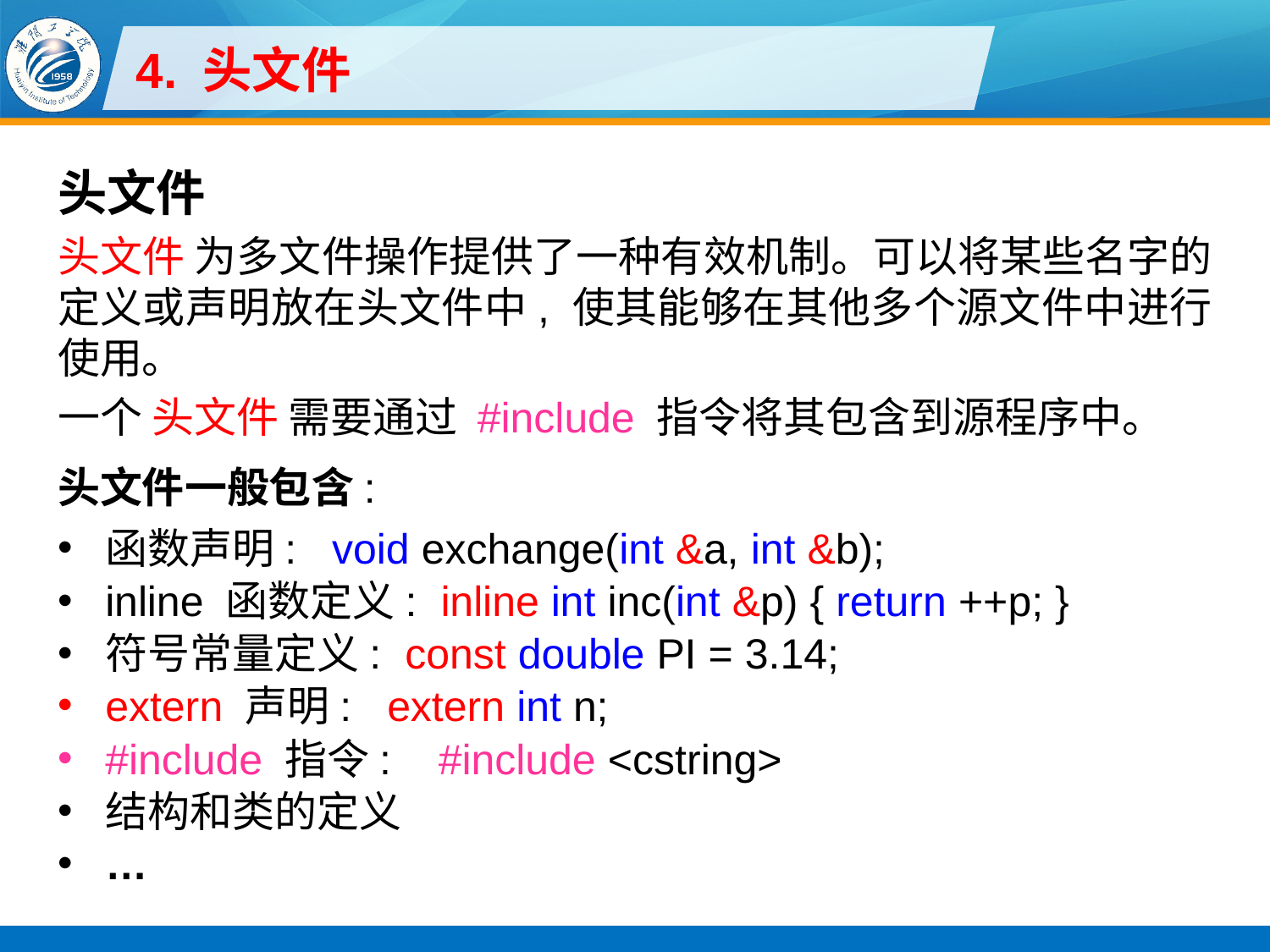

# 4. 头文件
头文件
头文件 为多文件操作提供了一种有效机制。可以将某些名字的定义或声明放在头文件中, 使其能够在其他多个源文件中进行使用。
一个 头文件 需要通过 #include 指令将其包含到源程序中。
头文件一般包含:
函数声明:   void exchange(int &a, int &b);
inline 函数定义:  inline int inc(int &p) { return ++p; }
符号常量定义:  const double PI = 3.14;
extern 声明:   extern int n;
#include 指令:    #include <cstring>
结构和类的定义
…